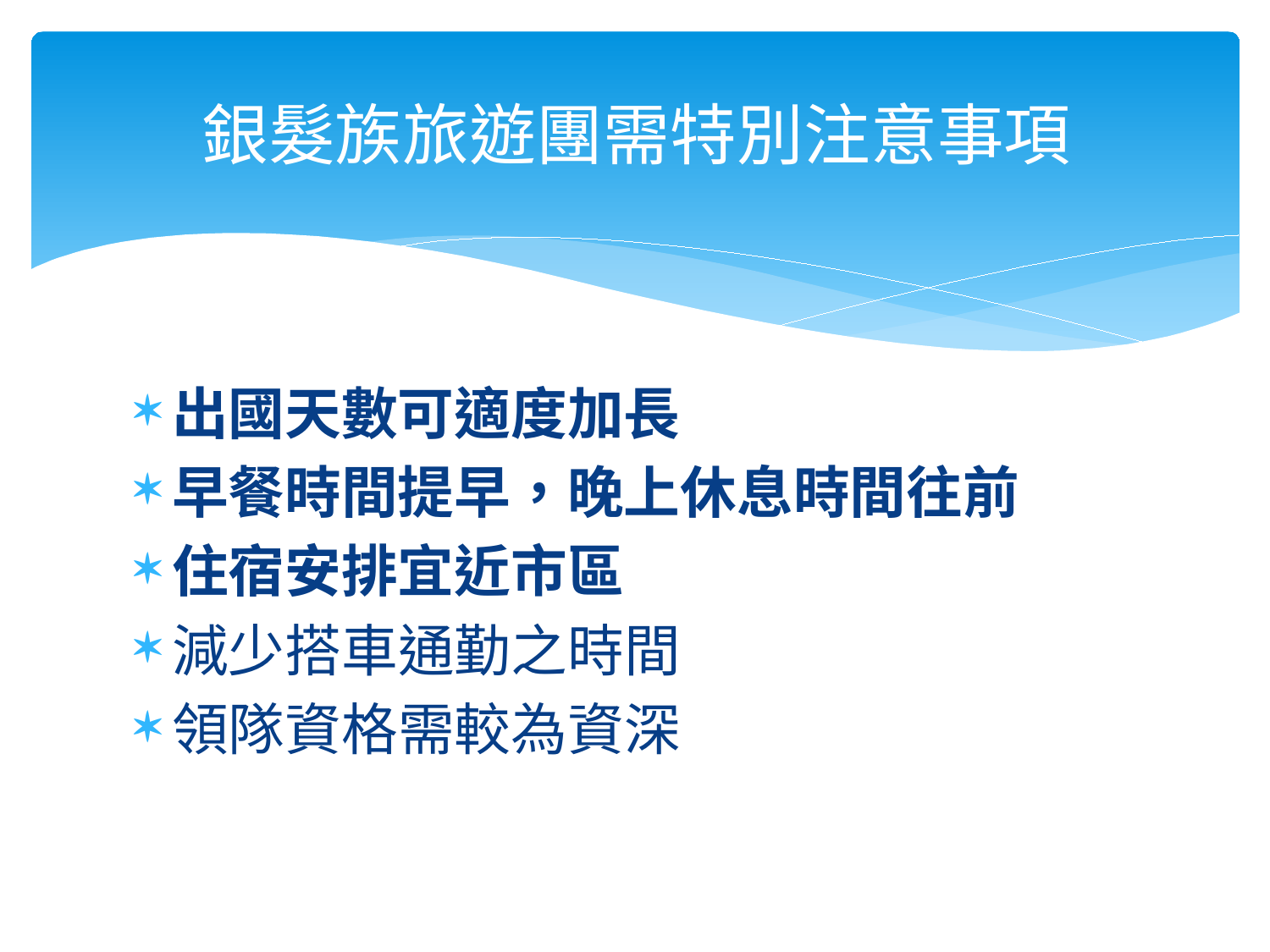

# 銀髮族旅遊團需特別注意事項
出國天數可適度加長
早餐時間提早，晚上休息時間往前
住宿安排宜近市區
減少搭車通勤之時間
領隊資格需較為資深